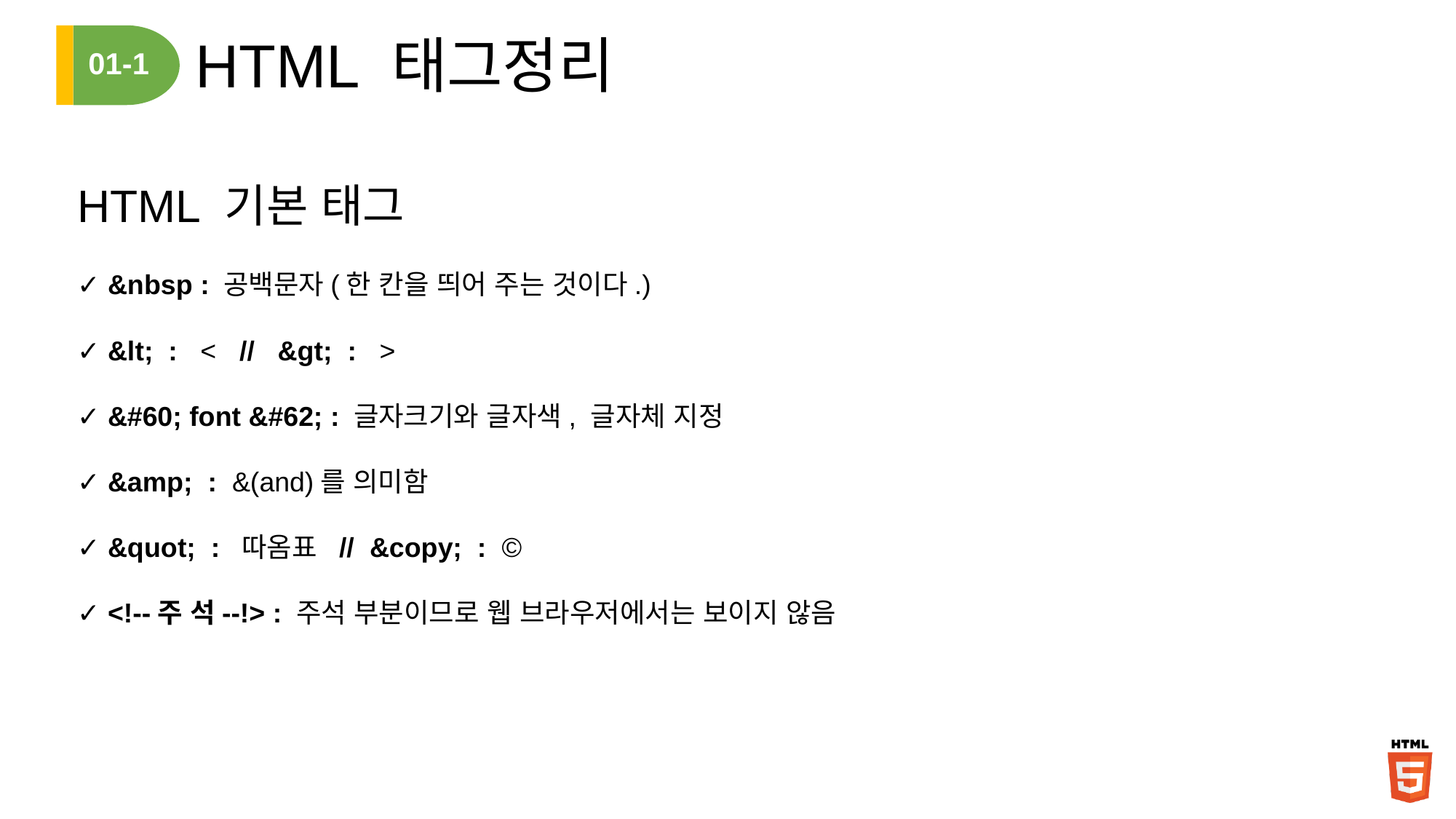

HTML 태그정리
01-1
HTML 기본 태그

✓ &nbsp : 공백문자(한 칸을 띄어 주는 것이다.)

✓ &lt;  :   <   //   &gt;  :   >

✓ &#60; font &#62; : 글자크기와 글자색, 글자체 지정

✓ &amp;  :  &(and)를 의미함

✓ &quot;  :  따옴표  //  &copy;  :  ©

✓ <!--주 석--!> : 주석 부분이므로 웹 브라우저에서는 보이지 않음